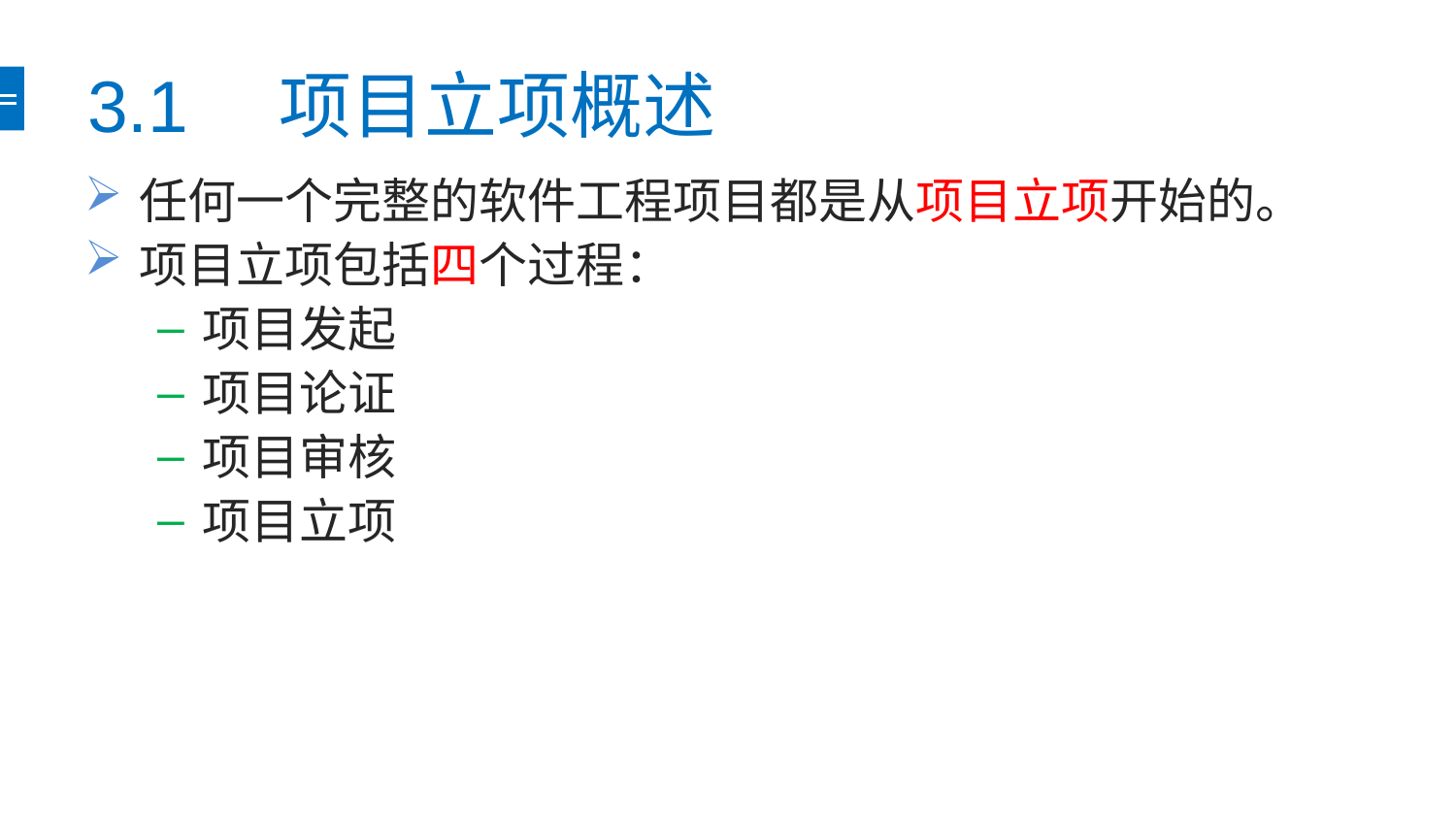

# 3.1　项目立项概述
任何一个完整的软件工程项目都是从项目立项开始的。
项目立项包括四个过程：
项目发起
项目论证
项目审核
项目立项